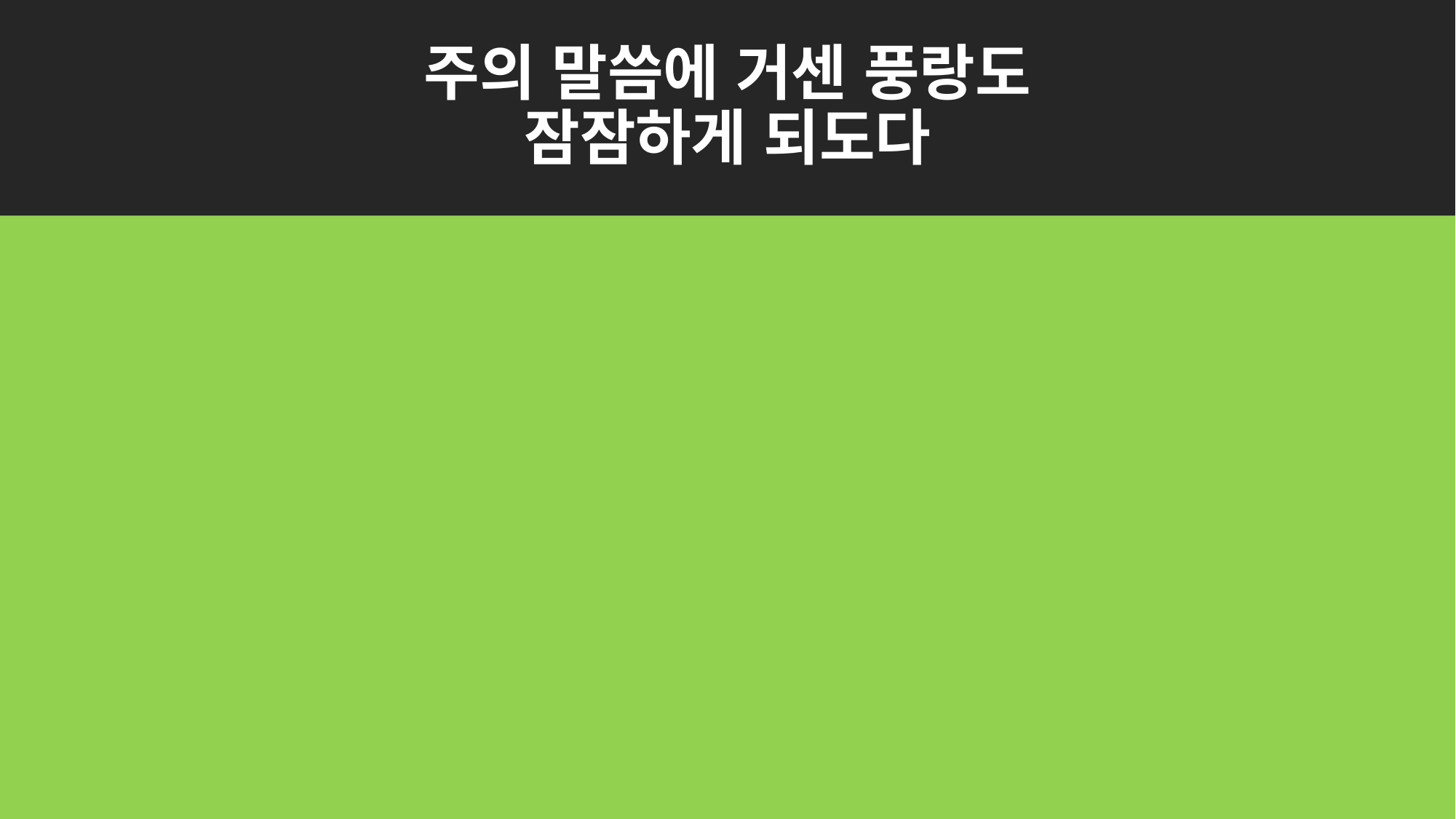

# 주의 말씀에 거센 풍랑도 잠잠하게 되도다